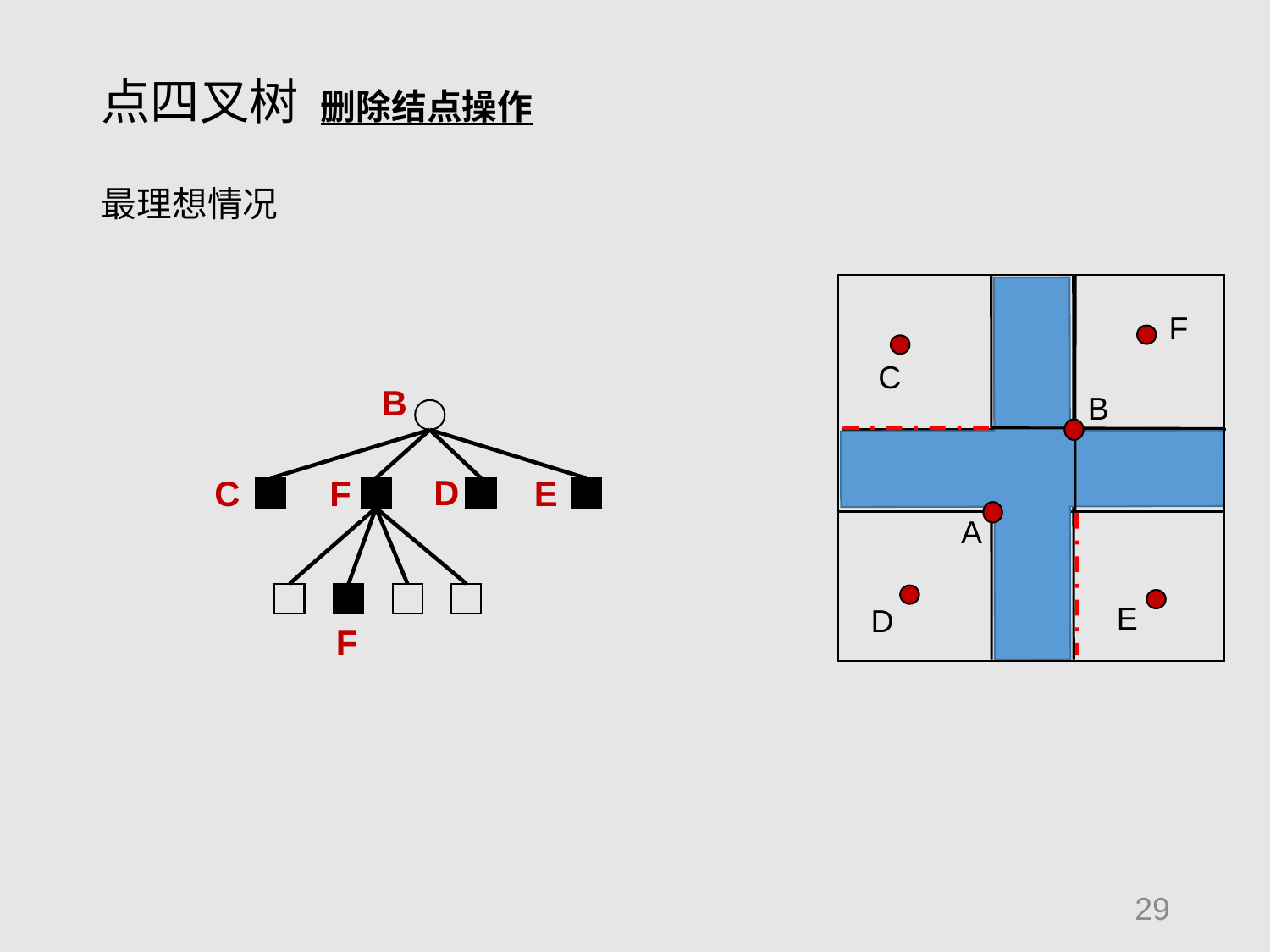

点四叉树  删除结点操作
最理想情况

F

C
B
A

C
B
D
E
B

F

A

F

D

E
29